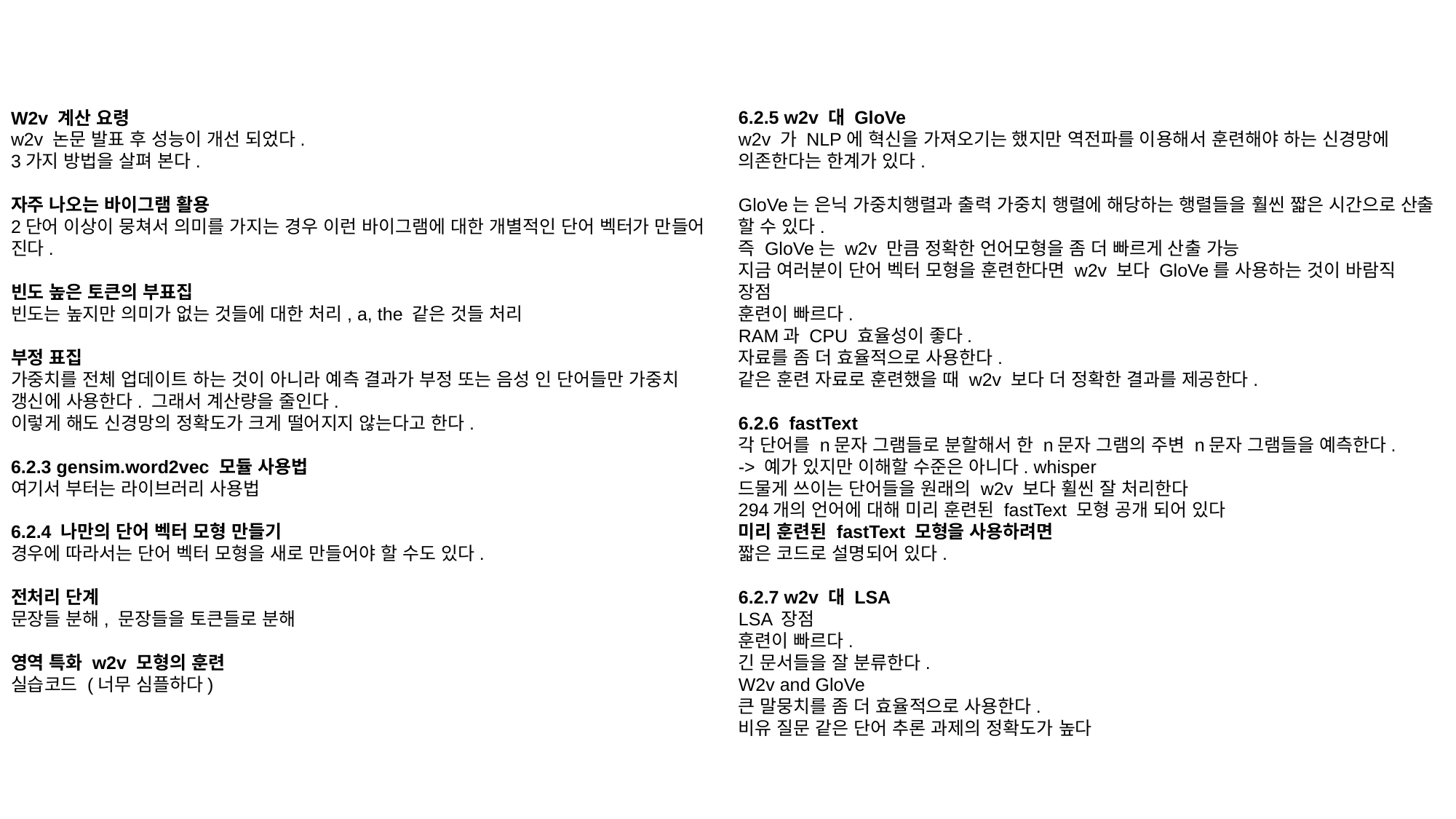

W2v 계산 요령
w2v 논문 발표 후 성능이 개선 되었다.
3가지 방법을 살펴 본다.

자주 나오는 바이그램 활용
2단어 이상이 뭉쳐서 의미를 가지는 경우 이런 바이그램에 대한 개별적인 단어 벡터가 만들어 진다.

빈도 높은 토큰의 부표집
빈도는 높지만 의미가 없는 것들에 대한 처리, a, the 같은 것들 처리

부정 표집
가중치를 전체 업데이트 하는 것이 아니라 예측 결과가 부정 또는 음성 인 단어들만 가중치 갱신에 사용한다. 그래서 계산량을 줄인다.
이렇게 해도 신경망의 정확도가 크게 떨어지지 않는다고 한다.

6.2.3 gensim.word2vec 모듈 사용법
여기서 부터는 라이브러리 사용법

6.2.4 나만의 단어 벡터 모형 만들기
경우에 따라서는 단어 벡터 모형을 새로 만들어야 할 수도 있다.

전처리 단계
문장들 분해, 문장들을 토큰들로 분해

영역 특화 w2v 모형의 훈련
실습코드 (너무 심플하다)
6.2.5 w2v 대 GloVe
w2v 가 NLP에 혁신을 가져오기는 했지만 역전파를 이용해서 훈련해야 하는 신경망에 의존한다는 한계가 있다.

GloVe는 은닉 가중치행렬과 출력 가중치 행렬에 해당하는 행렬들을 훨씬 짧은 시간으로 산출 할 수 있다.
즉 GloVe는 w2v 만큼 정확한 언어모형을 좀 더 빠르게 산출 가능
지금 여러분이 단어 벡터 모형을 훈련한다면 w2v 보다 GloVe를 사용하는 것이 바람직
장점
훈련이 빠르다.
RAM과 CPU 효율성이 좋다.
자료를 좀 더 효율적으로 사용한다.
같은 훈련 자료로 훈련했을 때 w2v 보다 더 정확한 결과를 제공한다.

6.2.6  fastText
각 단어를 n문자 그램들로 분할해서 한 n문자 그램의 주변 n문자 그램들을 예측한다.
-> 예가 있지만 이해할 수준은 아니다. whisper
드물게 쓰이는 단어들을 원래의 w2v 보다 휠씬 잘 처리한다
294개의 언어에 대해 미리 훈련된 fastText 모형 공개 되어 있다
미리 훈련된 fastText 모형을 사용하려면
짧은 코드로 설명되어 있다.

6.2.7 w2v 대 LSA
LSA 장점
훈련이 빠르다.
긴 문서들을 잘 분류한다.
W2v and GloVe
큰 말뭉치를 좀 더 효율적으로 사용한다.
비유 질문 같은 단어 추론 과제의 정확도가 높다